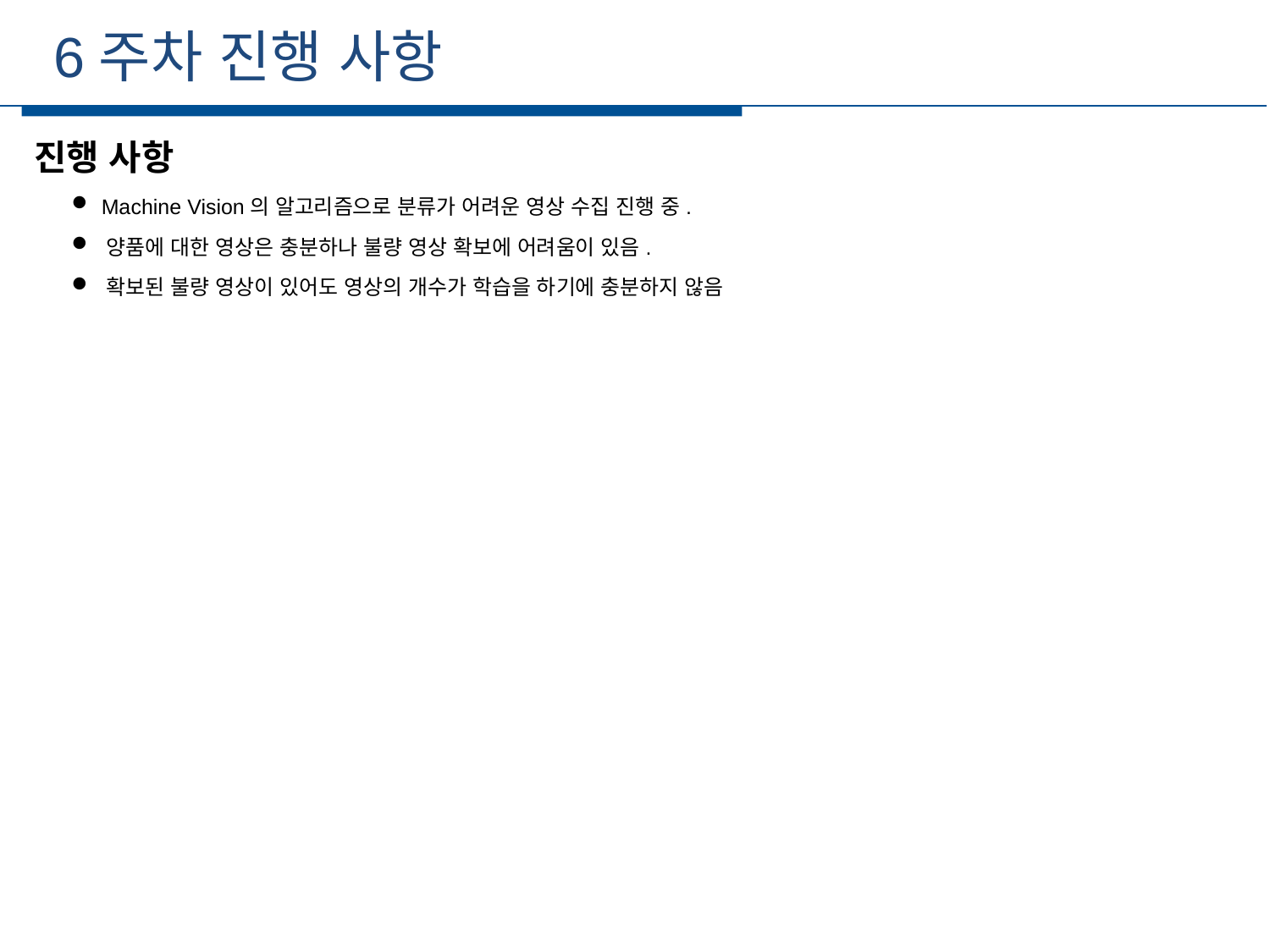

6주차 진행 사항
세부일정

진행 사항
 Machine Vision의 알고리즘으로 분류가 어려운 영상 수집 진행 중.
 양품에 대한 영상은 충분하나 불량 영상 확보에 어려움이 있음.
 확보된 불량 영상이 있어도 영상의 개수가 학습을 하기에 충분하지 않음